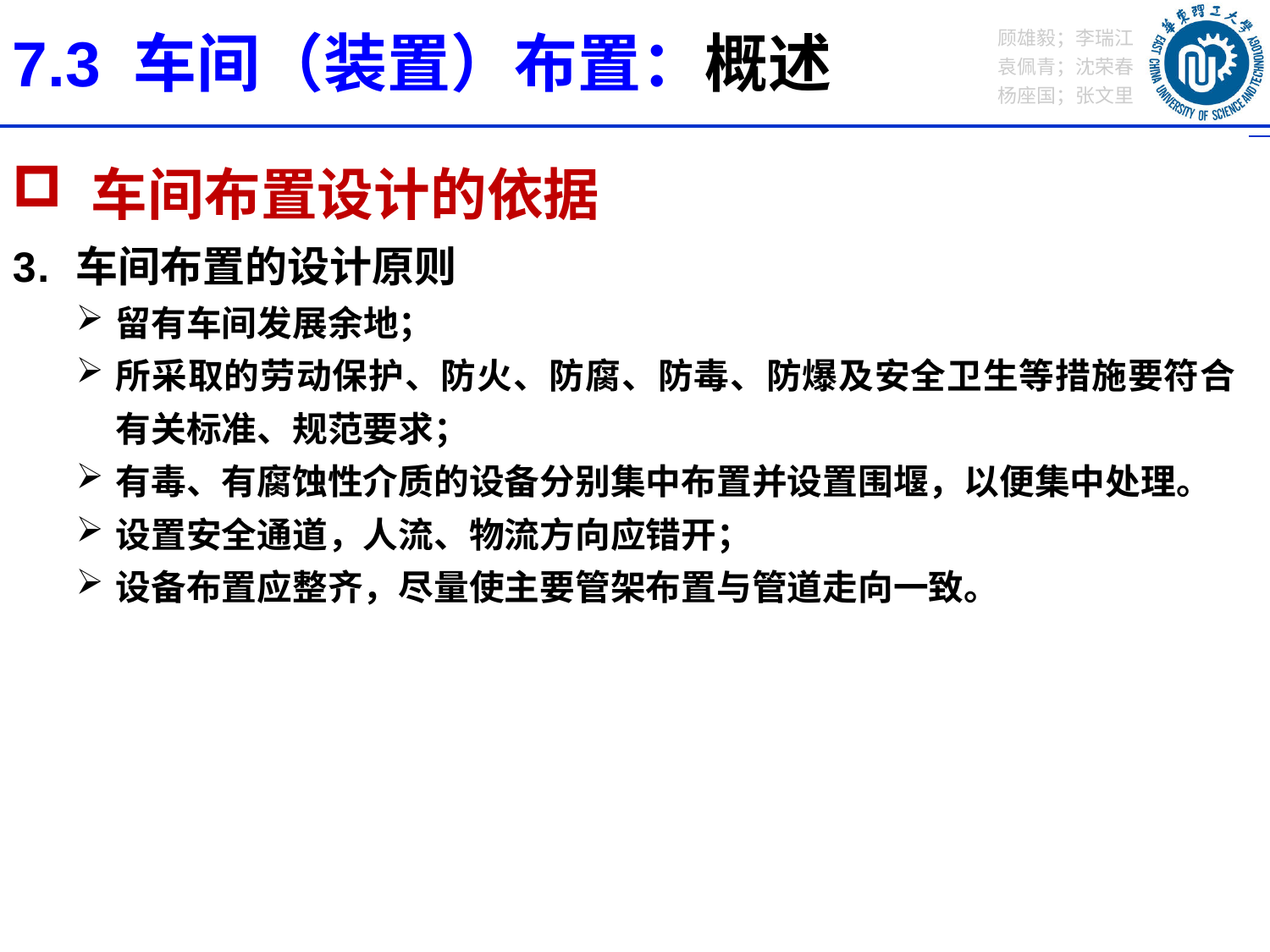

7.3 车间（装置）布置：概述
 车间布置设计的依据
车间布置的设计原则
留有车间发展余地；
所采取的劳动保护、防火、防腐、防毒、防爆及安全卫生等措施要符合有关标准、规范要求；
有毒、有腐蚀性介质的设备分别集中布置并设置围堰，以便集中处理。
设置安全通道，人流、物流方向应错开；
设备布置应整齐，尽量使主要管架布置与管道走向一致。